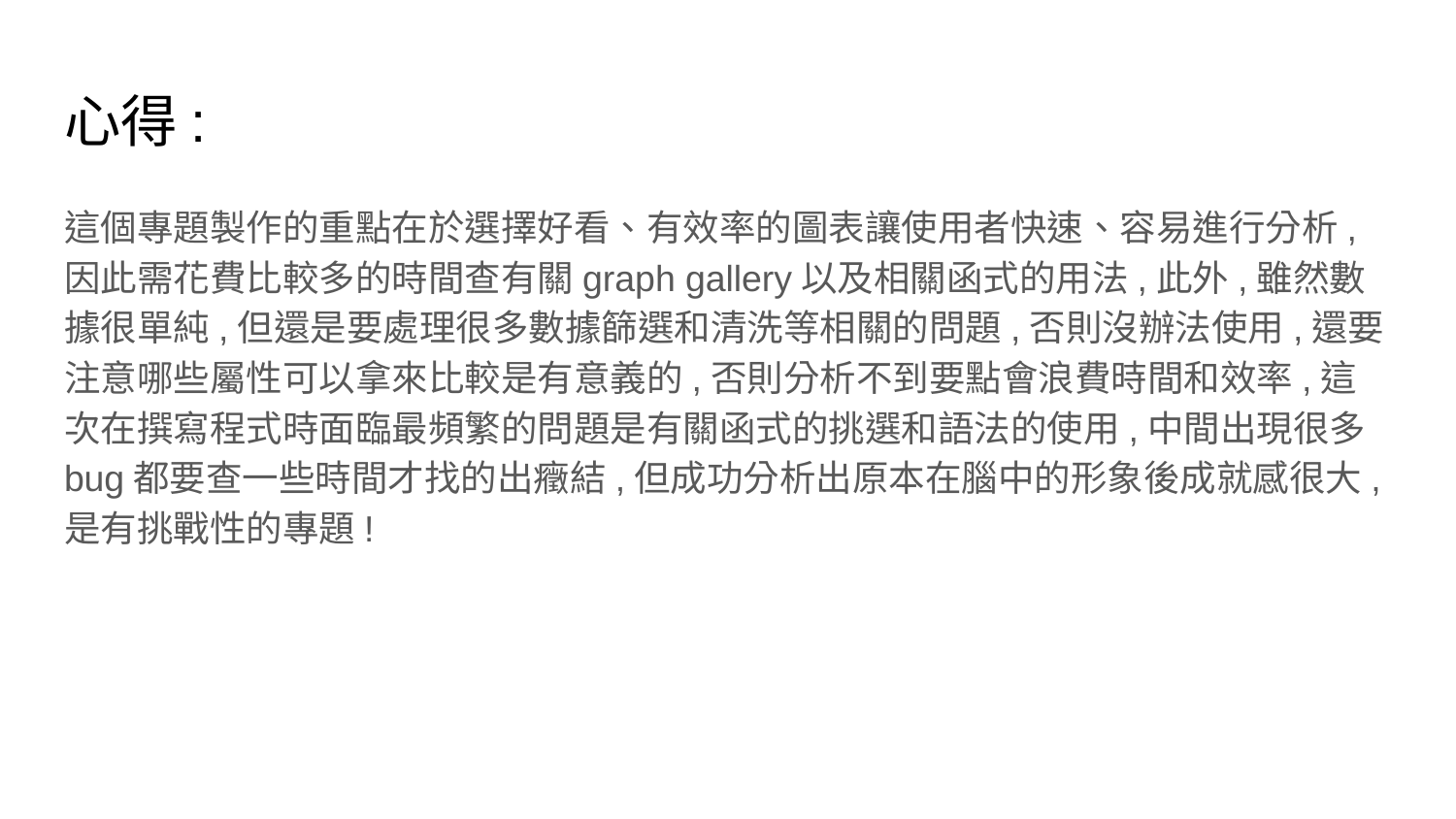

# 心得:
這個專題製作的重點在於選擇好看、有效率的圖表讓使用者快速、容易進行分析,因此需花費比較多的時間查有關graph gallery以及相關函式的用法,此外,雖然數據很單純,但還是要處理很多數據篩選和清洗等相關的問題,否則沒辦法使用,還要注意哪些屬性可以拿來比較是有意義的,否則分析不到要點會浪費時間和效率,這次在撰寫程式時面臨最頻繁的問題是有關函式的挑選和語法的使用,中間出現很多bug都要查一些時間才找的出癥結,但成功分析出原本在腦中的形象後成就感很大,是有挑戰性的專題!